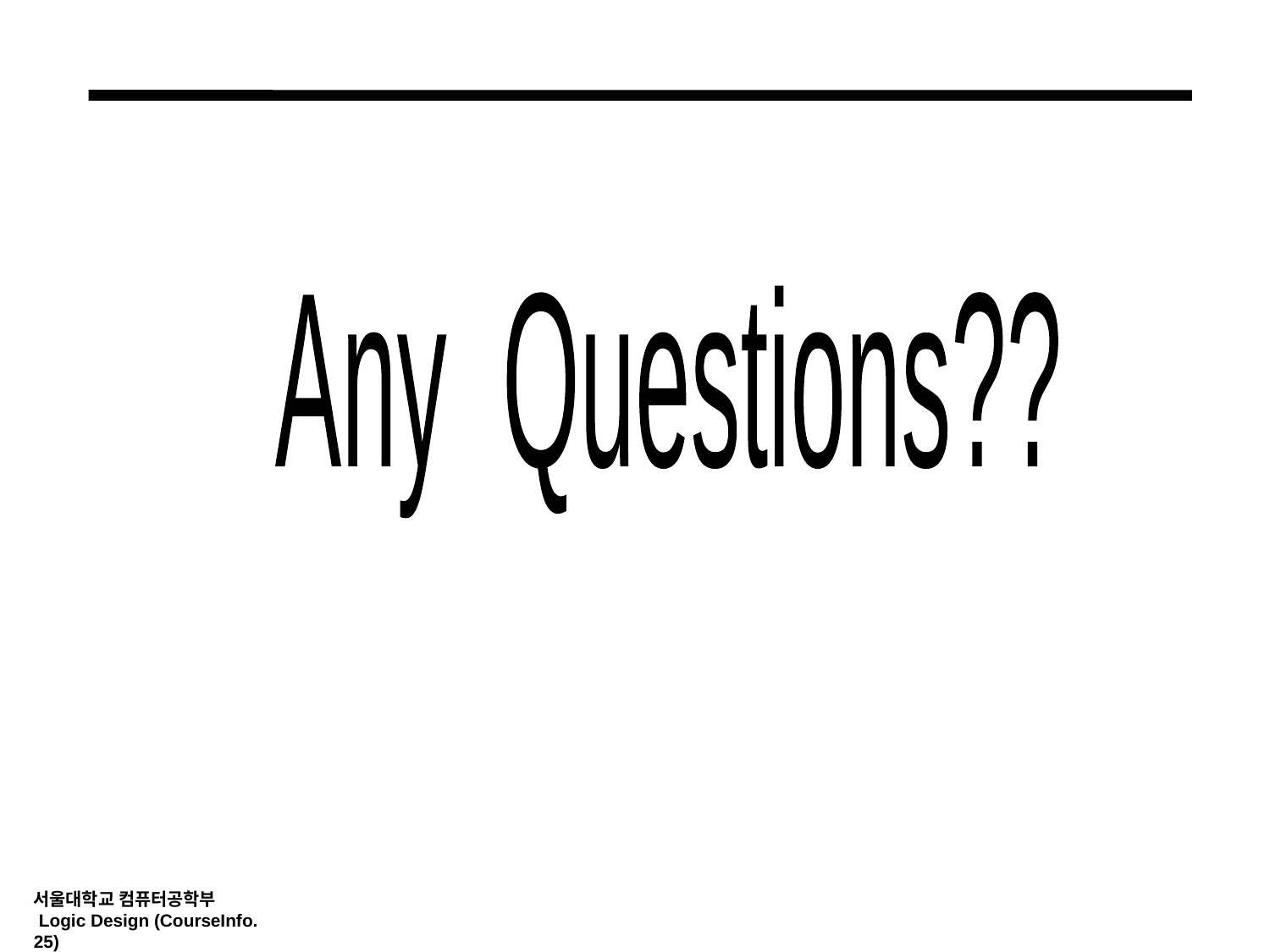

Any  Questions??
서울대학교 컴퓨터공학부
 Logic Design (CourseInfo.25)